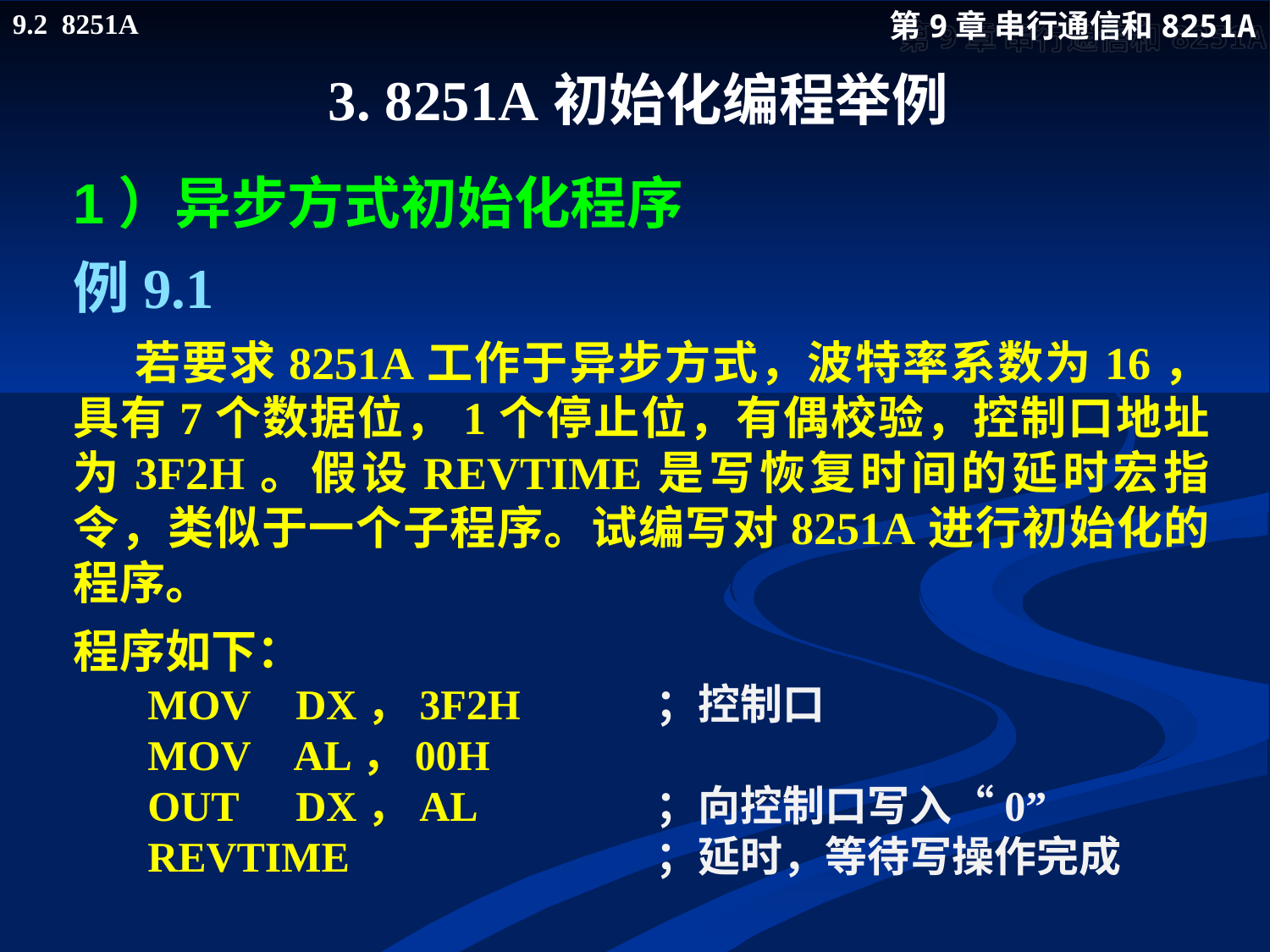

# 3. 8251A初始化编程举例
1）异步方式初始化程序
例9.1
    若要求8251A工作于异步方式，波特率系数为16，具有7个数据位，1个停止位，有偶校验，控制口地址为3F2H。假设REVTIME是写恢复时间的延时宏指令，类似于一个子程序。试编写对8251A进行初始化的程序。
程序如下：
       MOV	  DX，3F2H		；控制口
       MOV	  AL，00H
       OUT	  DX，AL		；向控制口写入“0”
       REVTIME			；延时，等待写操作完成